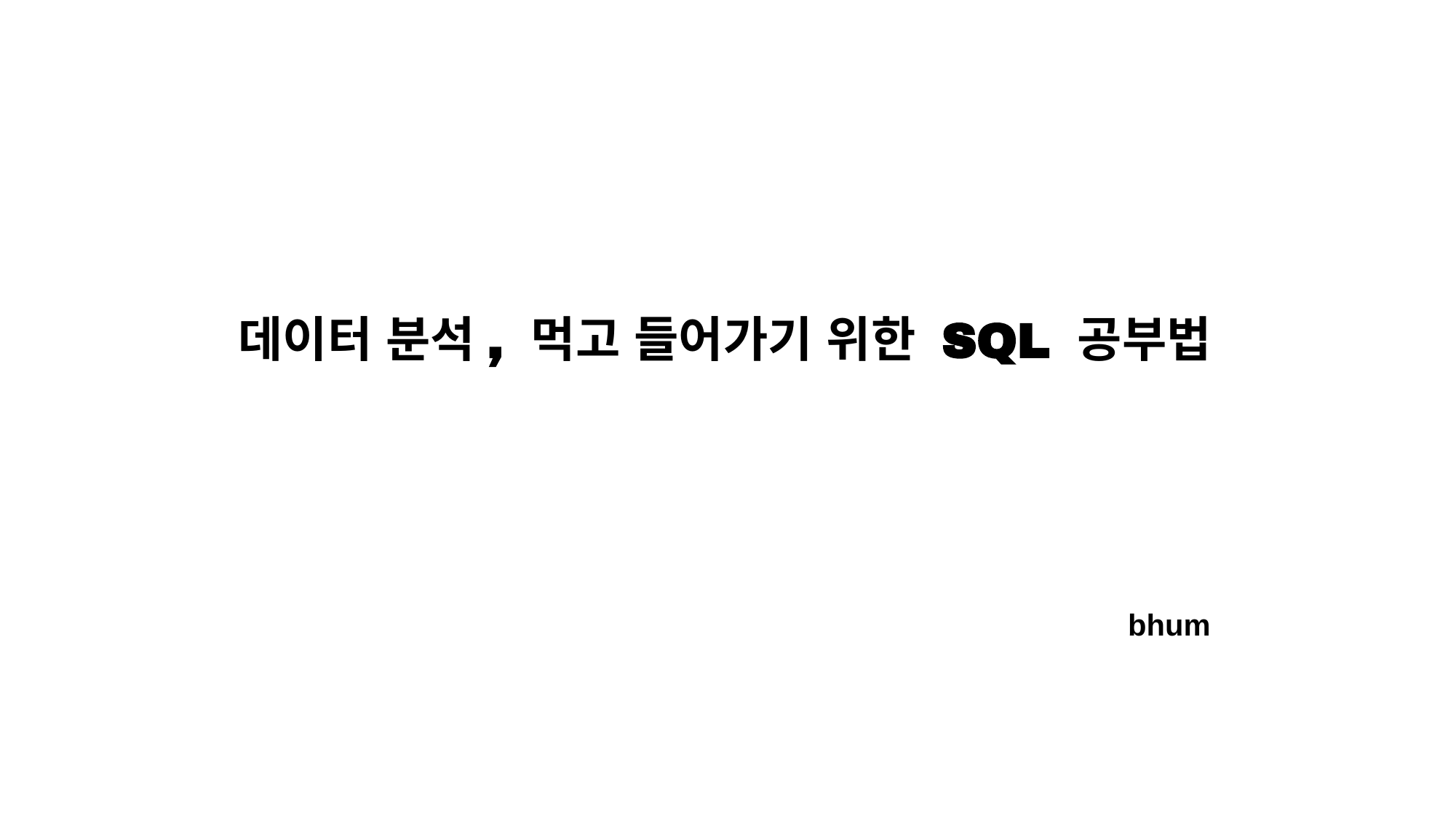

데이터 분석, 먹고 들어가기 위한 SQL 공부법
bhum